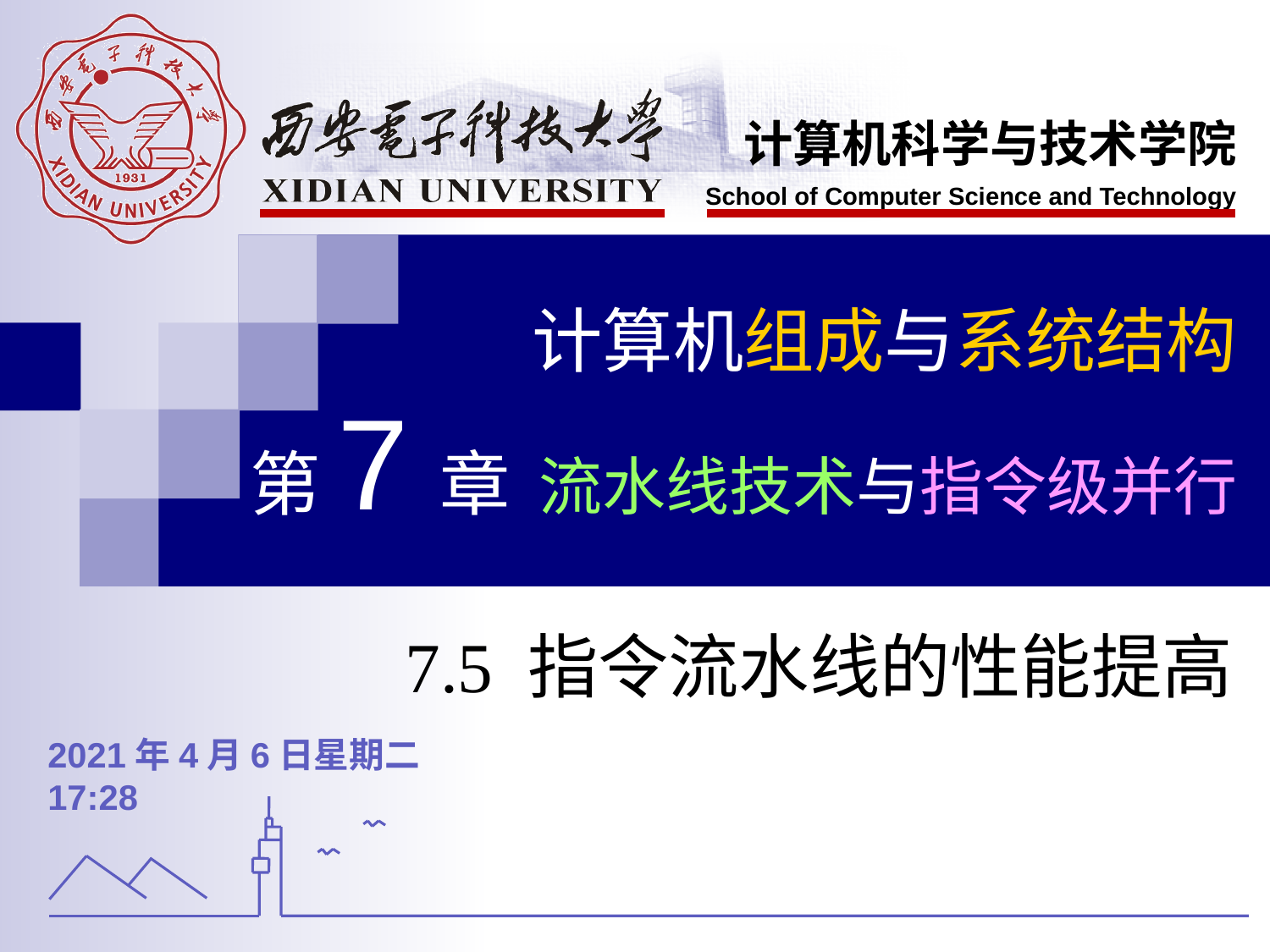

计算机组成与系统结构
第7章  流水线技术与指令级并行
7.5 指令流水线的性能提高